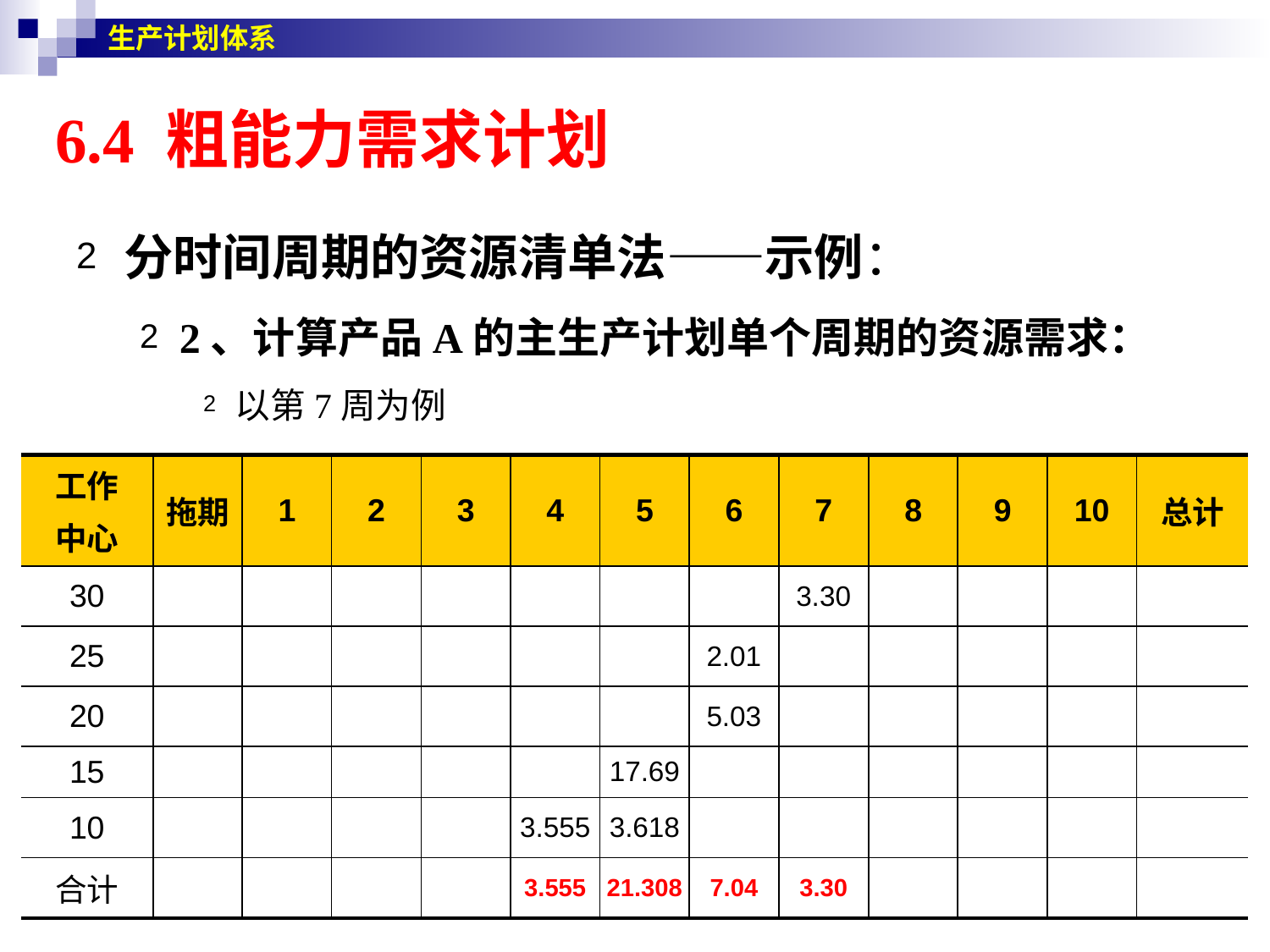

生产计划体系
# 6.4 粗能力需求计划
分时间周期的资源清单法——示例：
2、计算产品A的主生产计划单个周期的资源需求：
以第7周为例
| 工作 中心 | 拖期 | 1 | 2 | 3 | 4 | 5 | 6 | 7 | 8 | 9 | 10 | 总计 |
| --- | --- | --- | --- | --- | --- | --- | --- | --- | --- | --- | --- | --- |
| 30 |  |  |  |  |  |  |  | 3.30 |  |  |  |  |
| 25 |  |  |  |  |  |  | 2.01 |  |  |  |  |  |
| 20 |  |  |  |  |  |  | 5.03 |  |  |  |  |  |
| 15 |  |  |  |  |  | 17.69 |  |  |  |  |  |  |
| 10 |  |  |  |  | 3.555 | 3.618 |  |  |  |  |  |  |
| 合计 |  |  |  |  | 3.555 | 21.308 | 7.04 | 3.30 |  |  |  |  |